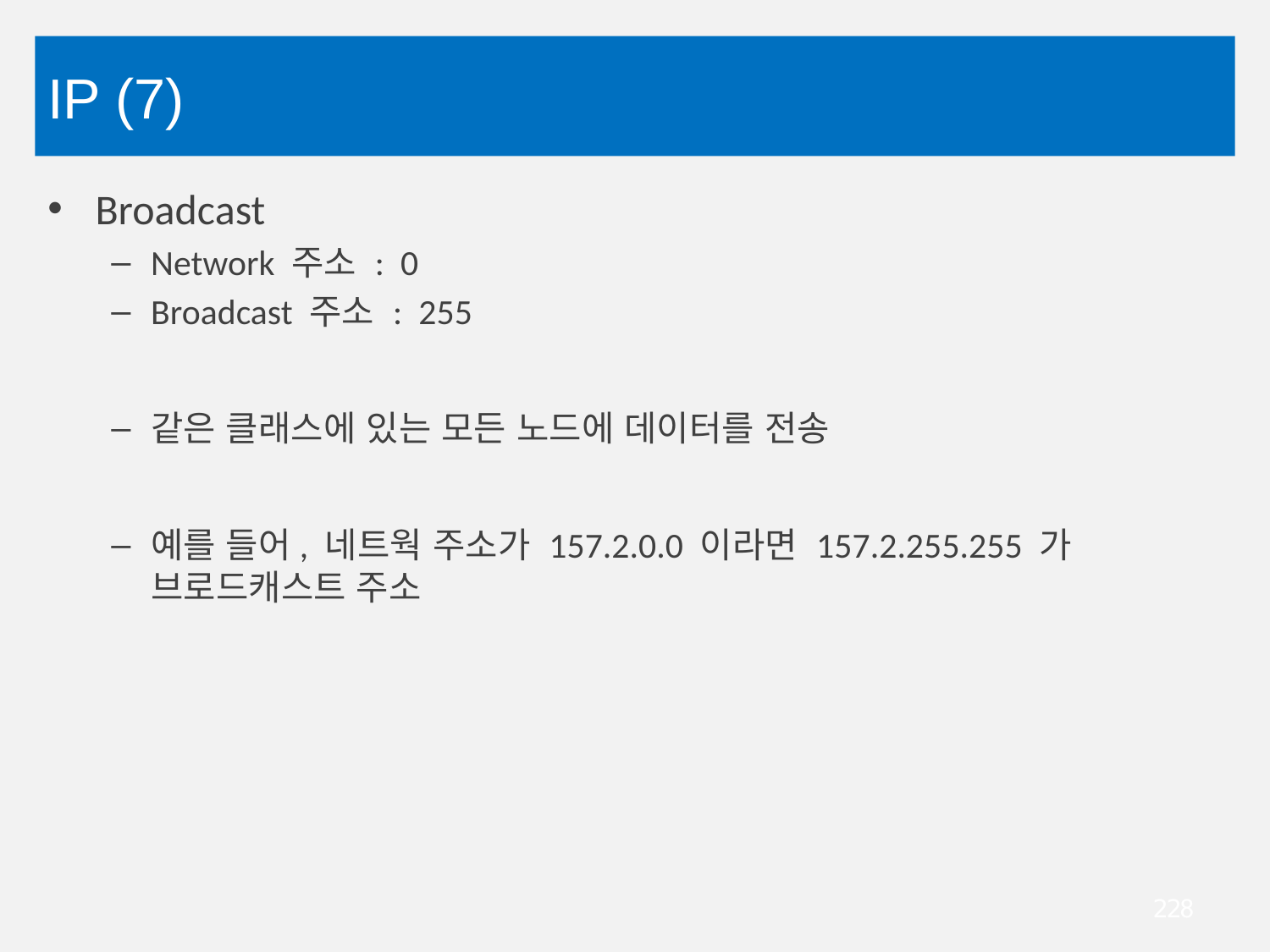

# IP (7)
Broadcast
Network 주소 :  0
Broadcast 주소 :  255

같은 클래스에 있는 모든 노드에 데이터를 전송

예를 들어, 네트웍 주소가 157.2.0.0 이라면 157.2.255.255 가 브로드캐스트 주소
228